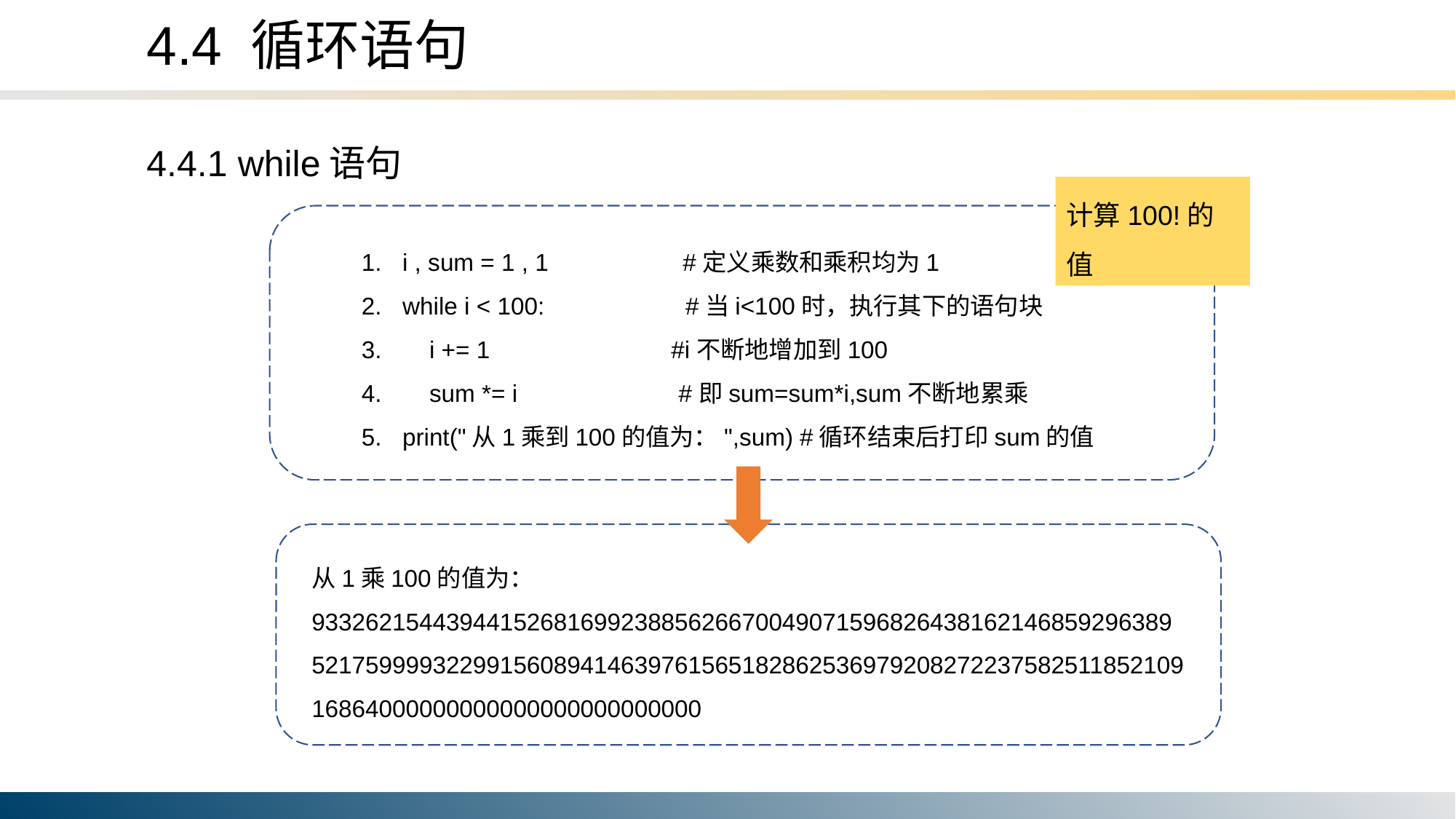

4.4 循环语句
4.4.1 while语句
计算100!的值

i , sum = 1 , 1                    #定义乘数和乘积均为1
while i < 100:                     #当i<100时，执行其下的语句块
    i += 1                           #i不断地增加到100
    sum *= i                        #即sum=sum*i,sum不断地累乘
print("从1乘到100的值为：",sum) #循环结束后打印sum的值

从1乘100的值为： 93326215443944152681699238856266700490715968264381621468592963895217599993229915608941463976156518286253697920827223758251185210916864000000000000000000000000